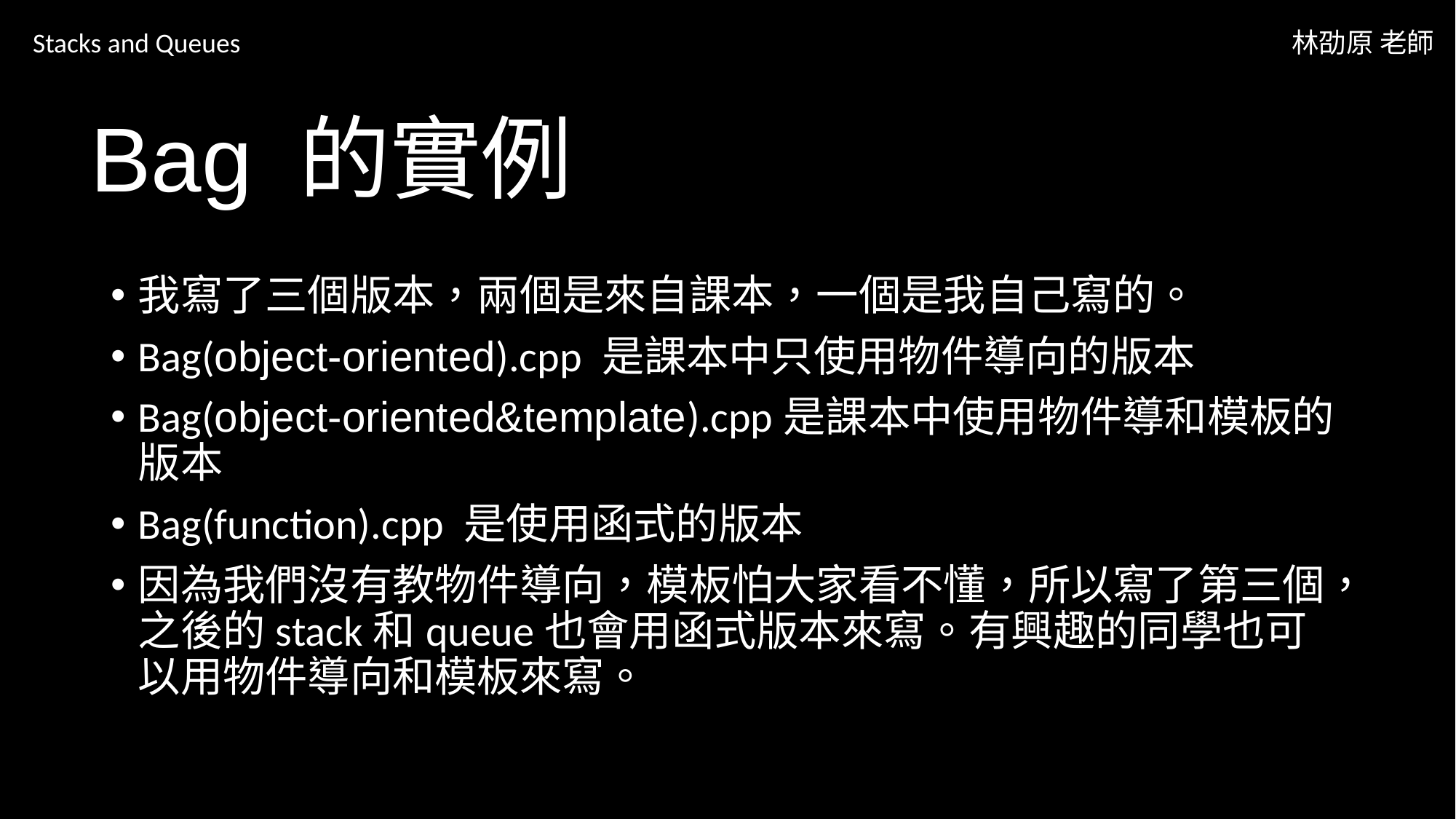

Stacks and Queues
林劭原 老師
# Bag 的實例
我寫了三個版本，兩個是來自課本，一個是我自己寫的。
Bag(object-oriented).cpp 是課本中只使用物件導向的版本
Bag(object-oriented&template).cpp是課本中使用物件導和模板的版本
Bag(function).cpp 是使用函式的版本
因為我們沒有教物件導向，模板怕大家看不懂，所以寫了第三個，之後的stack和queue也會用函式版本來寫。有興趣的同學也可以用物件導向和模板來寫。